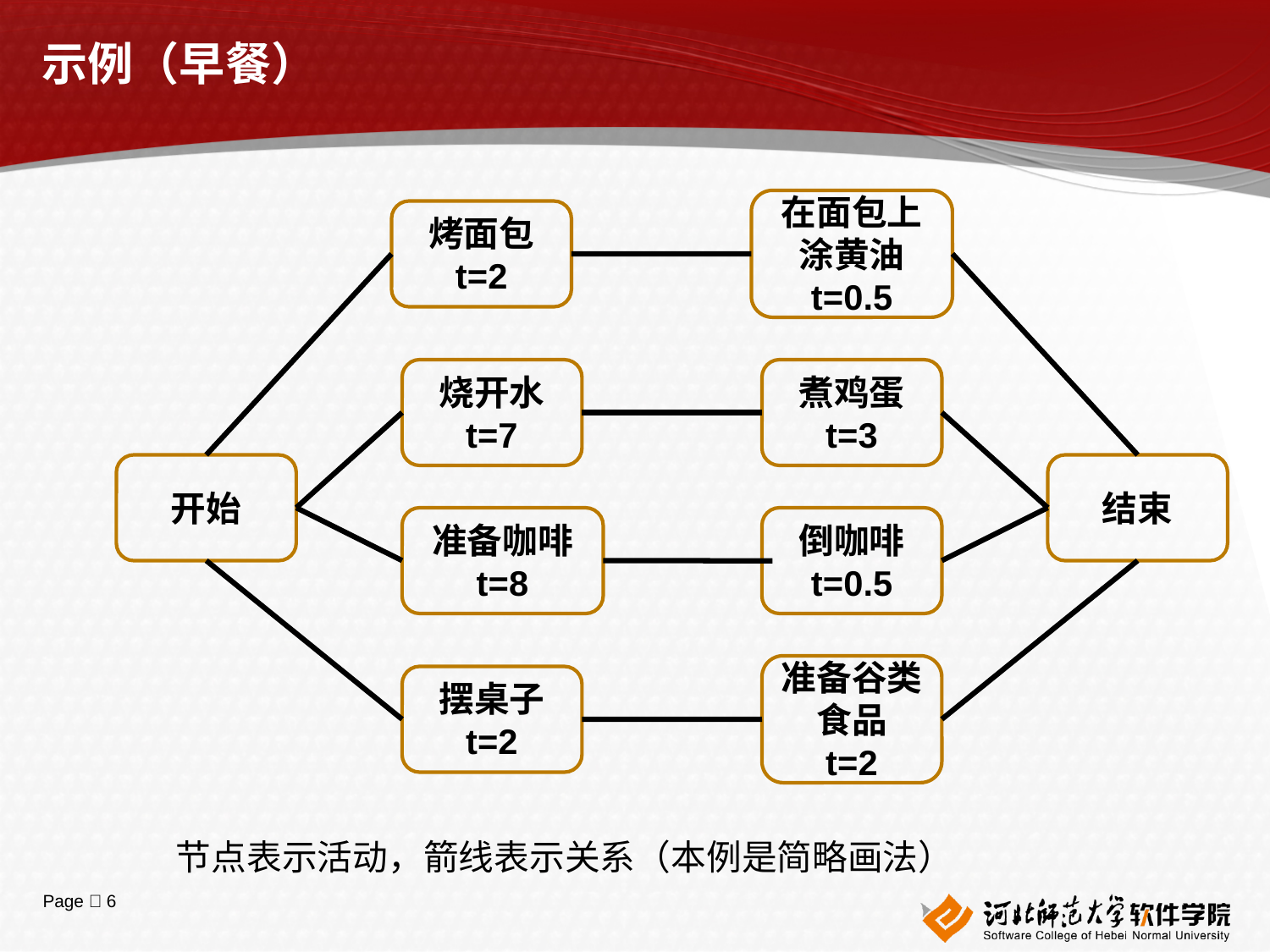

# 示例（早餐）
在面包上涂黄油
t=0.5
烤面包
t=2
烧开水
t=7
煮鸡蛋
t=3
开始
结束
准备咖啡
t=8
倒咖啡
t=0.5
准备谷类食品
t=2
摆桌子
t=2
节点表示活动，箭线表示关系（本例是简略画法）